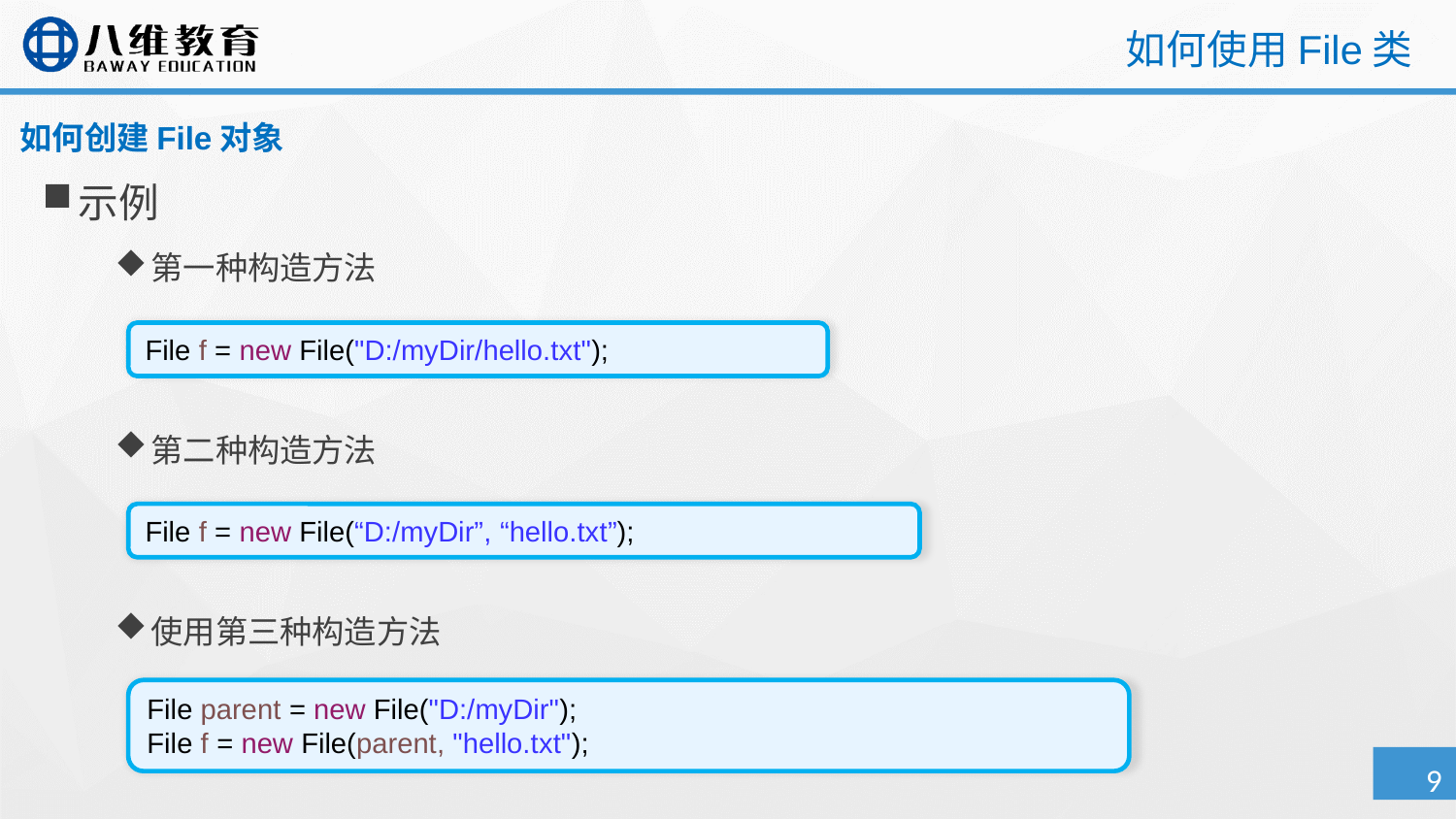

# 如何使用File类
如何创建File对象
示例
第一种构造方法

第二种构造方法

使用第三种构造方法

File f = new File("D:/myDir/hello.txt");

File f = new File(“D:/myDir”, “hello.txt”);

File parent = new File("D:/myDir");
File f = new File(parent, "hello.txt");